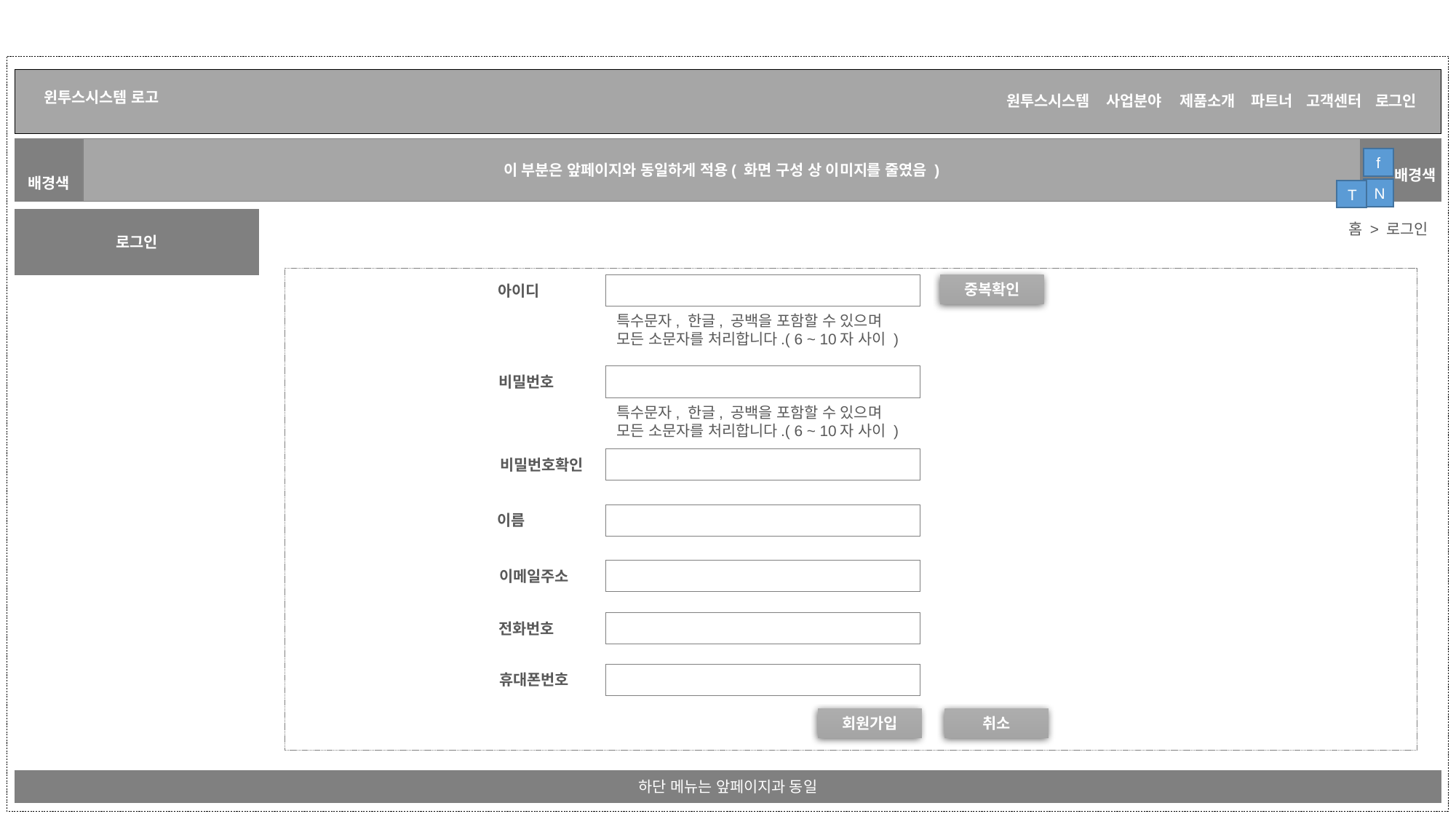

이 부분은 앞페이지와 동일하게 적용( 화면 구성 상 이미지를 줄였음 )
f
배경색
배경색
N
T
로그인
홈 > 로그인

중복확인
아이디
특수문자, 한글, 공백을 포함할 수 있으며
모든 소문자를 처리합니다.( 6 ~ 10자 사이 )

비밀번호
특수문자, 한글, 공백을 포함할 수 있으며
모든 소문자를 처리합니다.( 6 ~ 10자 사이 )

비밀번호확인

이름

이메일주소

전화번호

휴대폰번호
회원가입
취소